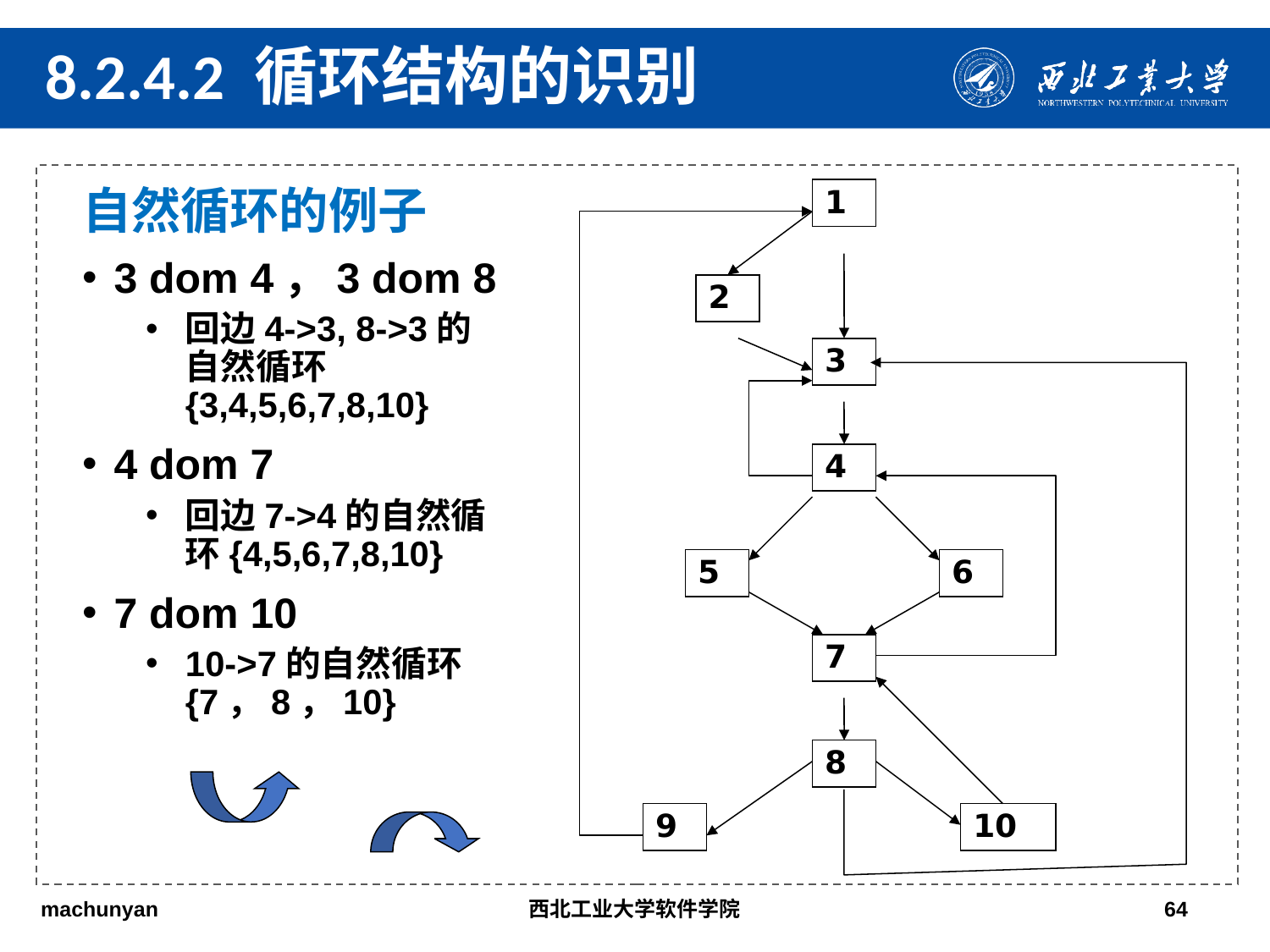

8.2.4.2 循环结构的识别
自然循环的例子
3 dom 4，3 dom 8
回边4->3, 8->3的自然循环{3,4,5,6,7,8,10}
4 dom 7
回边7->4的自然循环{4,5,6,7,8,10}
7 dom 10
10->7的自然循环{7，8，10}
1

2

3

4

5
6

7

8

9
10